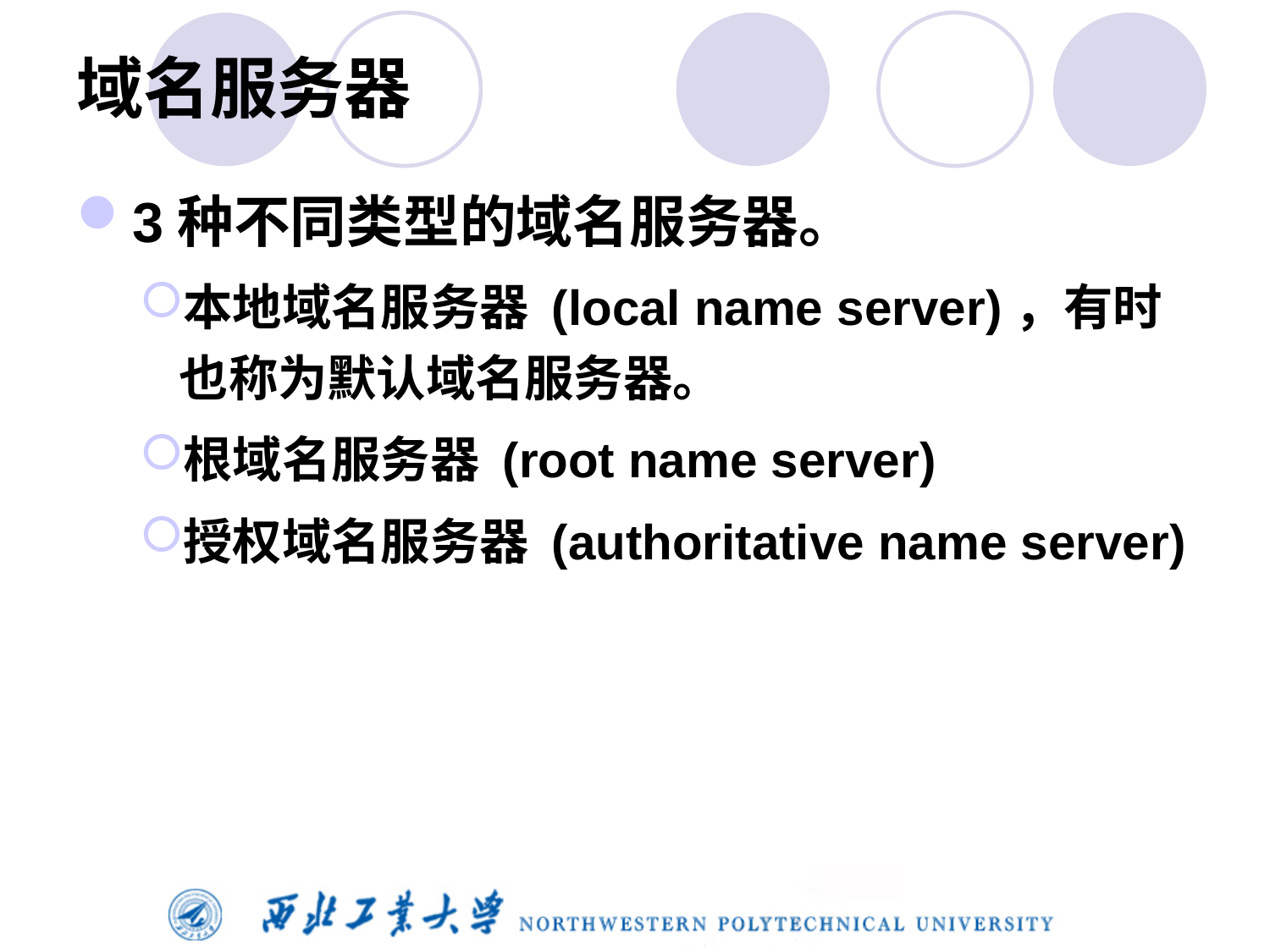

# 域名服务器
3种不同类型的域名服务器。
本地域名服务器 (local name server)，有时也称为默认域名服务器。
根域名服务器 (root name server)
授权域名服务器 (authoritative name server)